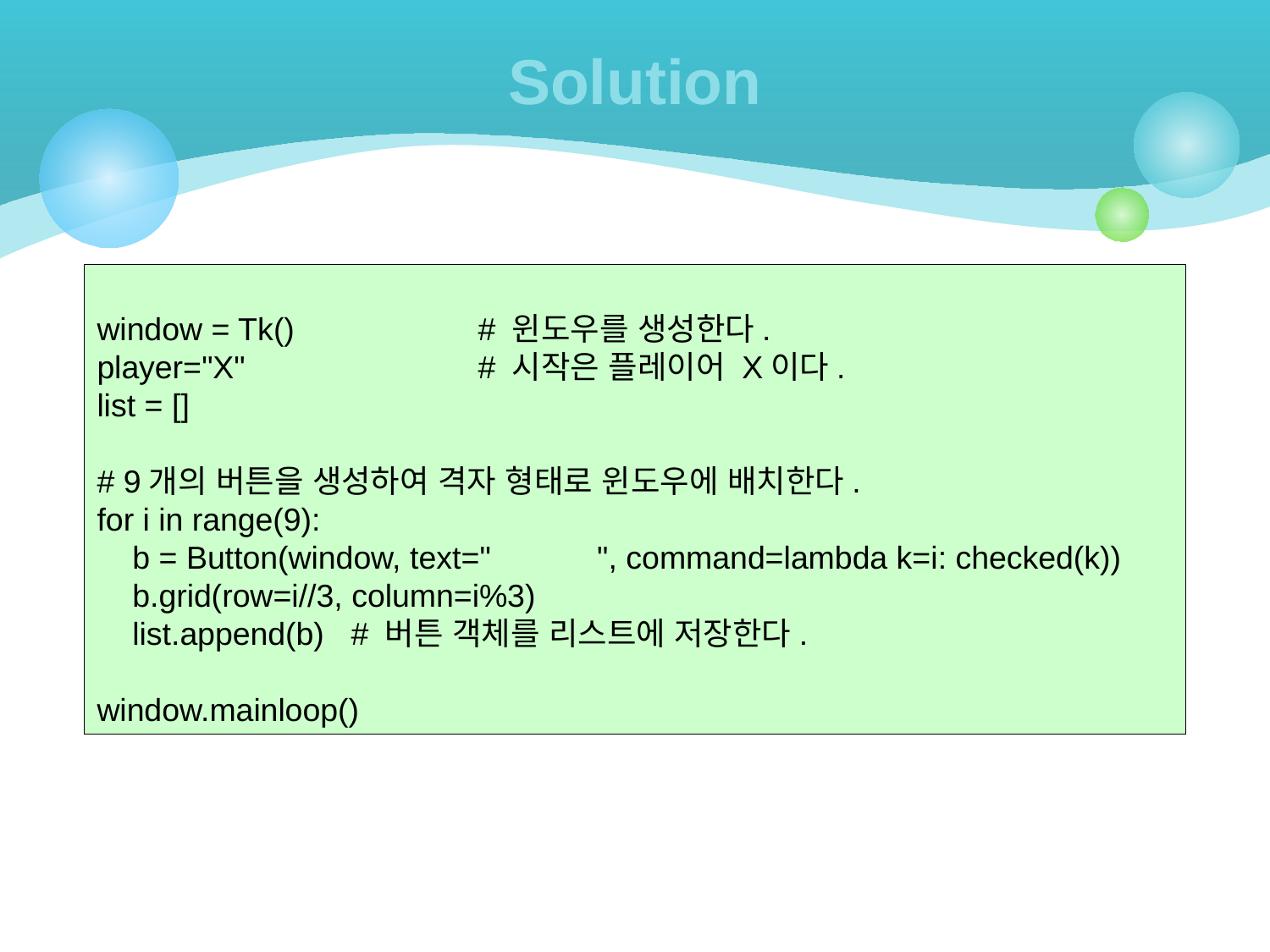

# Solution

window = Tk()		# 윈도우를 생성한다.
player="X"		# 시작은 플레이어 X이다.
list = []

# 9개의 버튼을 생성하여 격자 형태로 윈도우에 배치한다.
for i in range(9):
    b = Button(window, text="            ", command=lambda k=i: checked(k))
    b.grid(row=i//3, column=i%3)
    list.append(b)	# 버튼 객체를 리스트에 저장한다.

window.mainloop()